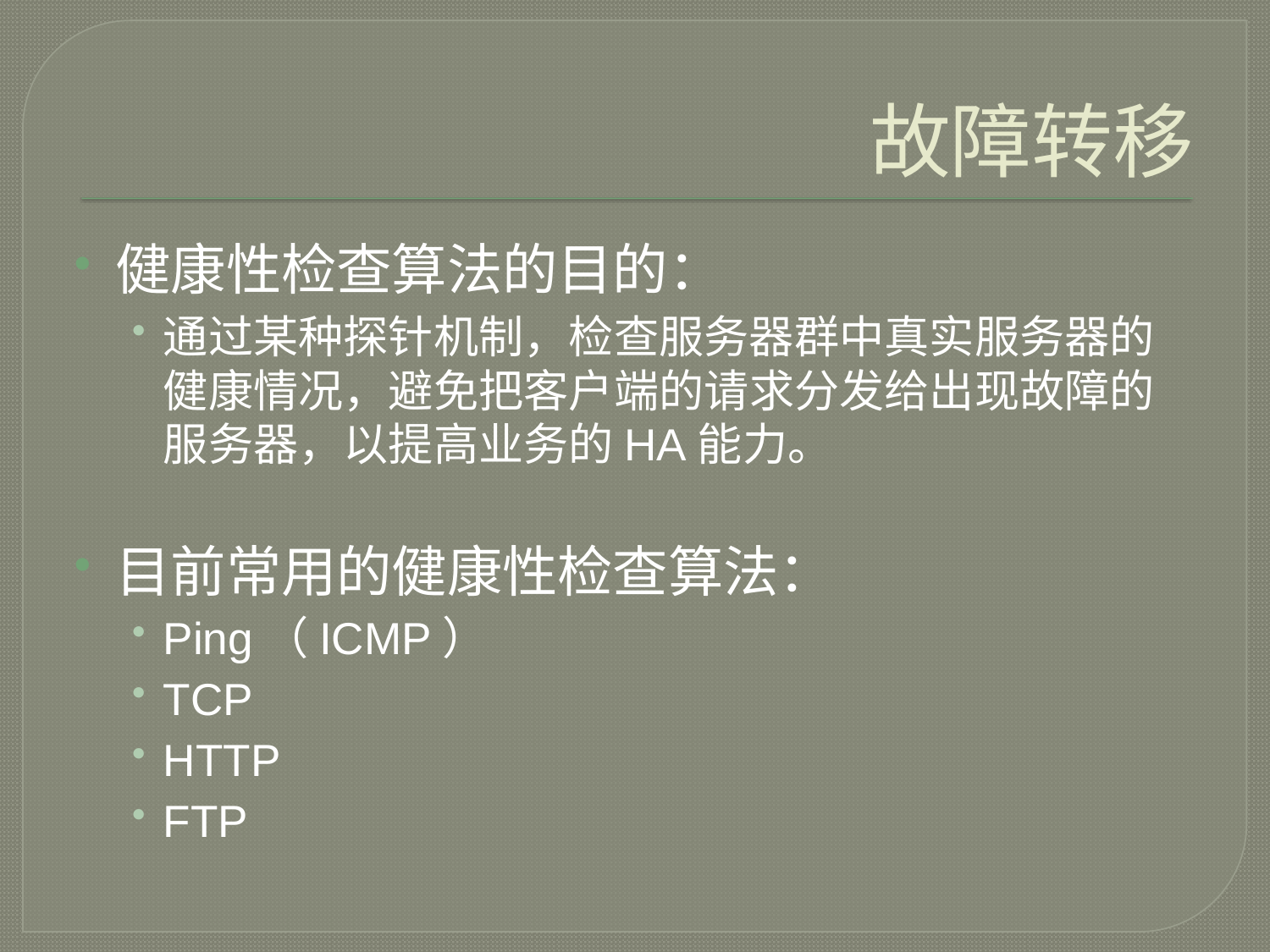

# 故障转移
健康性检查算法的目的：
通过某种探针机制，检查服务器群中真实服务器的健康情况，避免把客户端的请求分发给出现故障的服务器，以提高业务的HA能力。

目前常用的健康性检查算法：
Ping（ICMP）
TCP
HTTP
FTP